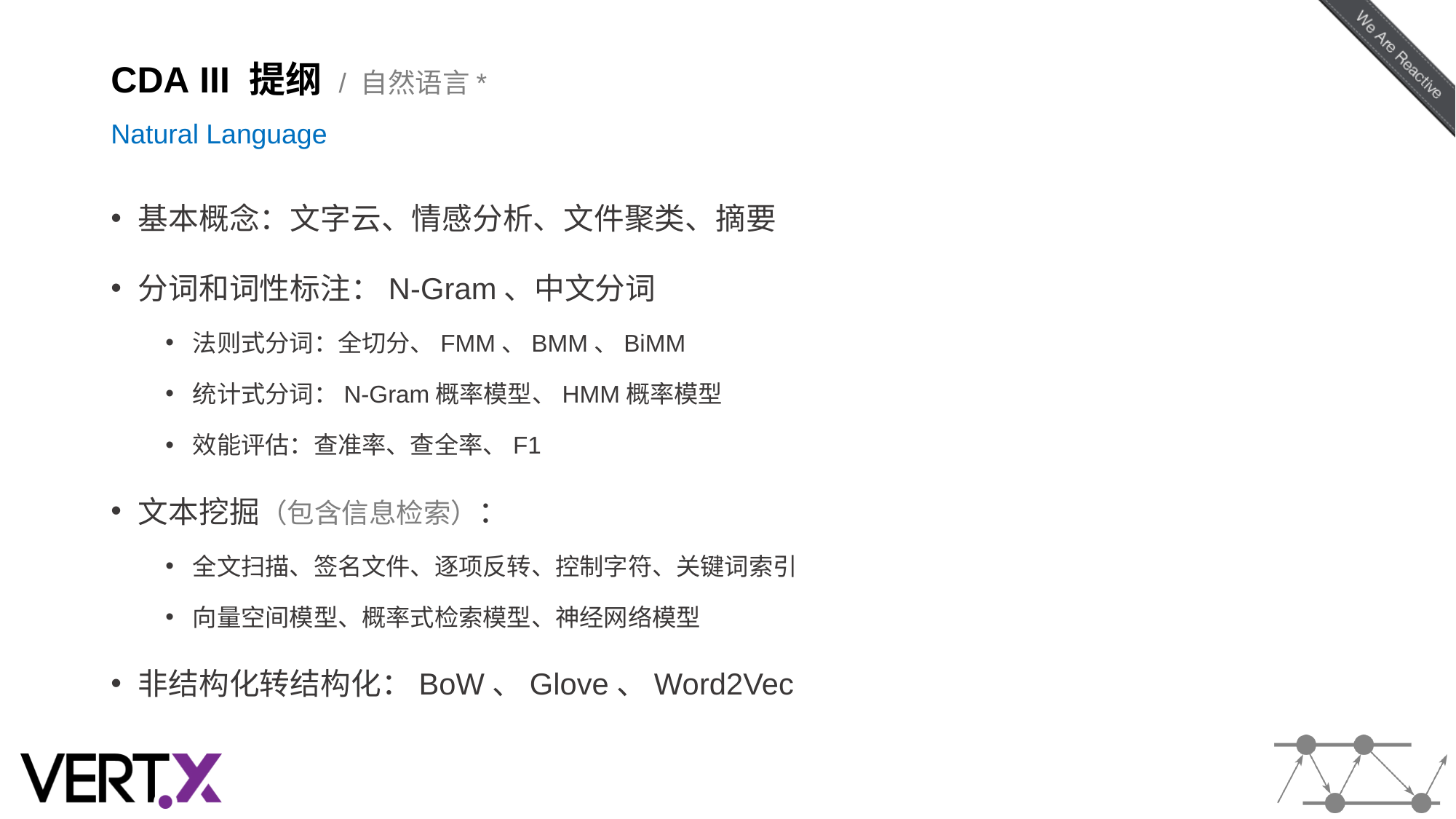

# CDA III 提纲 / 自然语言* Natural Language
基本概念：文字云、情感分析、文件聚类、摘要
分词和词性标注：N-Gram、中文分词
法则式分词：全切分、FMM、BMM、BiMM
统计式分词：N-Gram概率模型、HMM概率模型
效能评估：查准率、查全率、F1
文本挖掘（包含信息检索）：
全文扫描、签名文件、逐项反转、控制字符、关键词索引
向量空间模型、概率式检索模型、神经网络模型
非结构化转结构化：BoW、Glove、Word2Vec